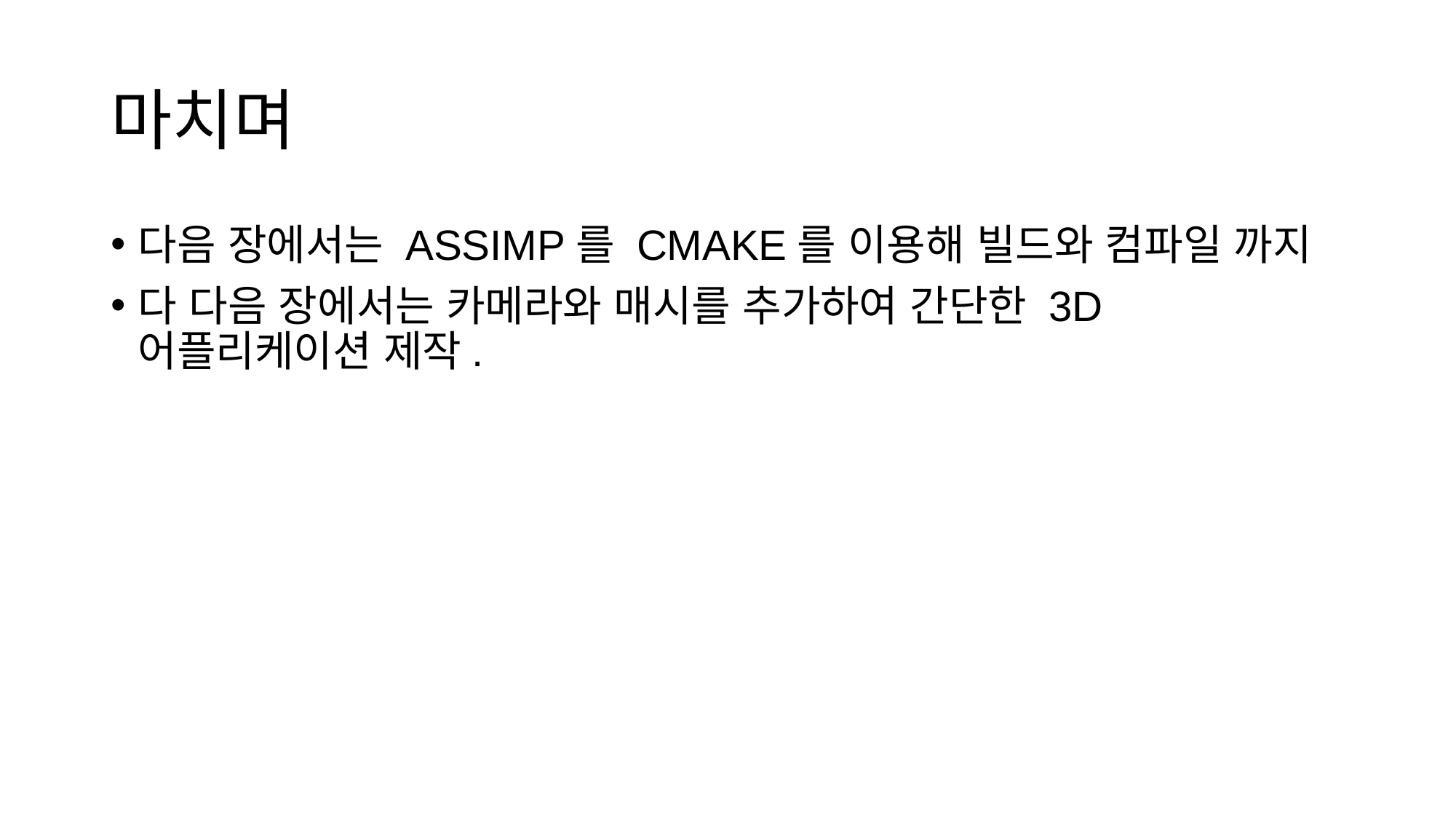

# 마치며
다음 장에서는 ASSIMP를 CMAKE를 이용해 빌드와 컴파일 까지
다 다음 장에서는 카메라와 매시를 추가하여 간단한 3D 어플리케이션 제작.